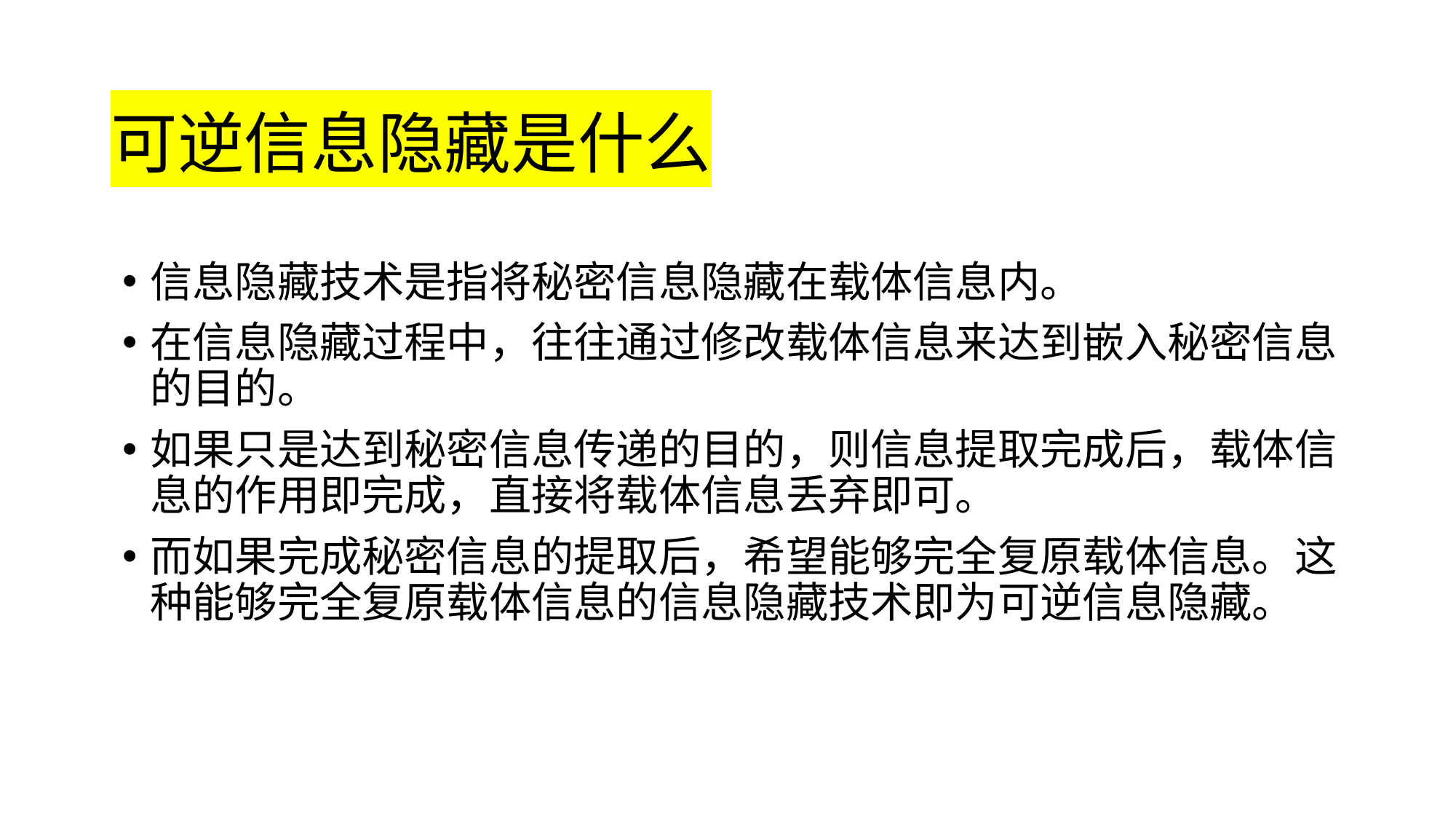

# 可逆信息隐藏是什么
信息隐藏技术是指将秘密信息隐藏在载体信息内。
在信息隐藏过程中，往往通过修改载体信息来达到嵌入秘密信息的目的。
如果只是达到秘密信息传递的目的，则信息提取完成后，载体信息的作用即完成，直接将载体信息丢弃即可。
而如果完成秘密信息的提取后，希望能够完全复原载体信息。这种能够完全复原载体信息的信息隐藏技术即为可逆信息隐藏。